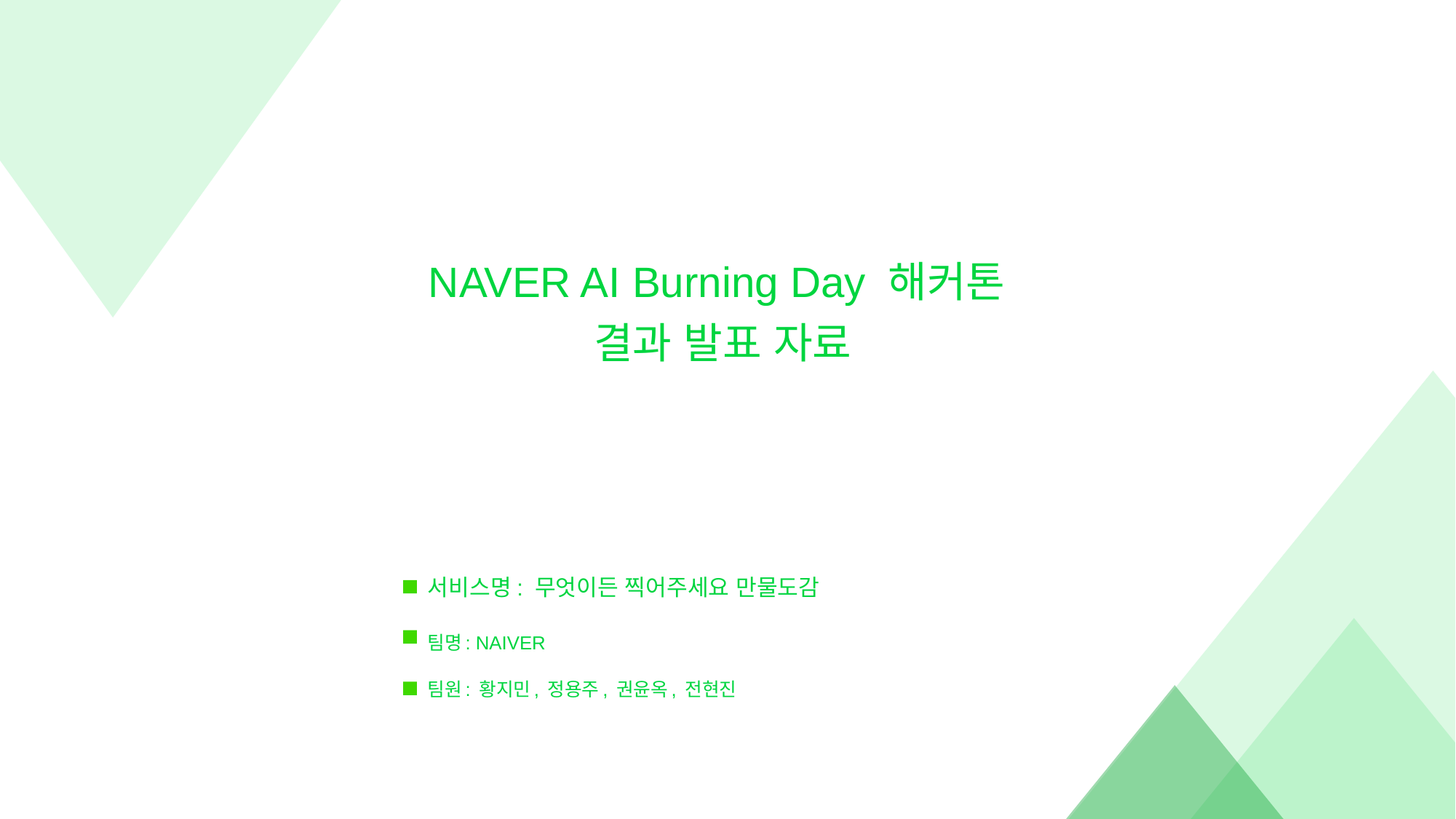

NAVER AI Burning Day 해커톤
결과 발표 자료
서비스명: 무엇이든 찍어주세요 만물도감

팀명: NAIVER

팀원: 황지민, 정용주, 권윤옥, 전현진